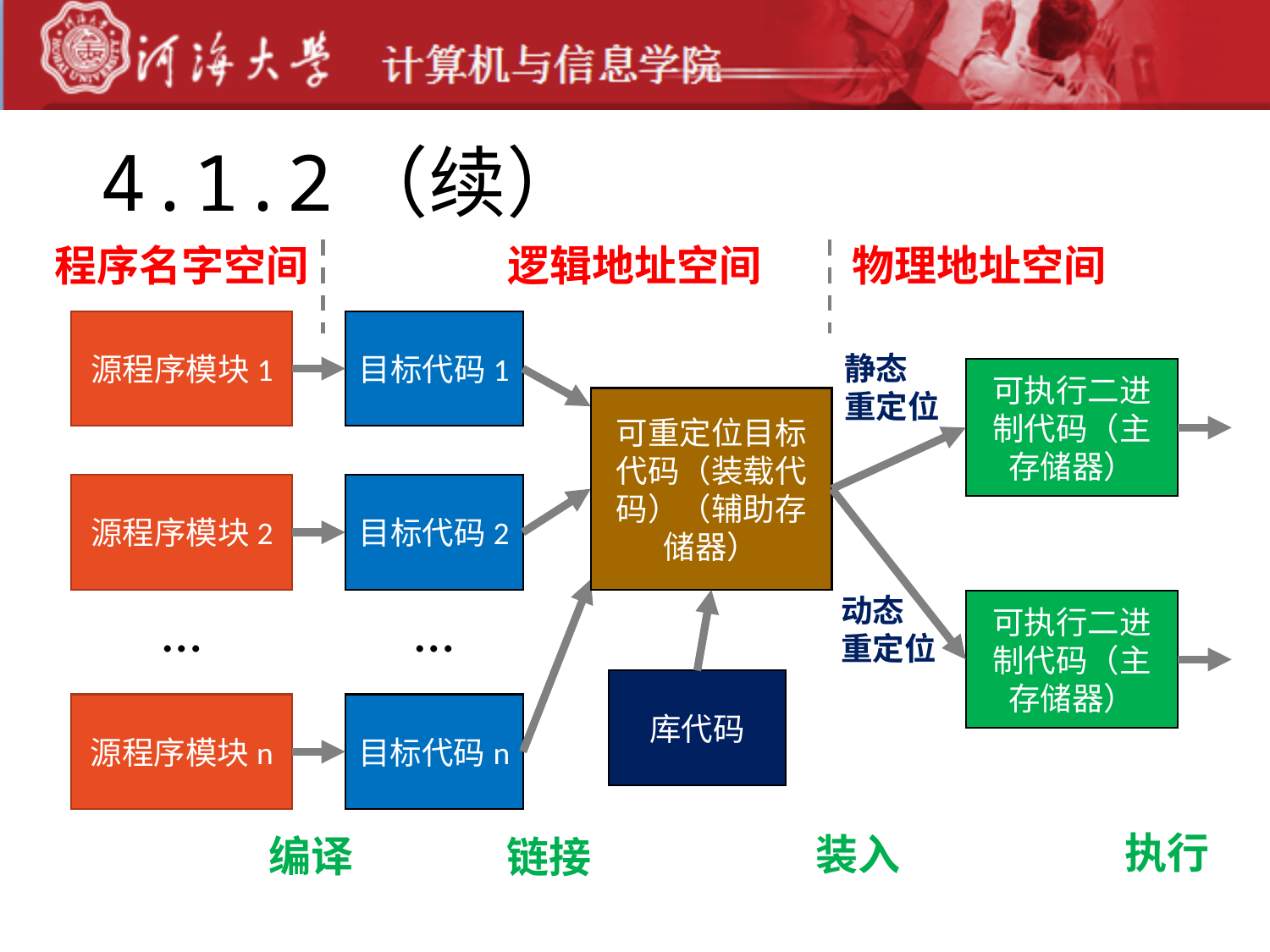

# 4.1.2（续）
程序名字空间
逻辑地址空间
物理地址空间
静态
重定位
可执行二进制代码（主存储器）
可重定位目标代码（装载代码）（辅助存储器）
动态
重定位
可执行二进制代码（主存储器）
执行
装入
源程序模块1
目标代码1
源程序模块2
目标代码2
…
…
库代码
源程序模块n
目标代码n
编译
链接